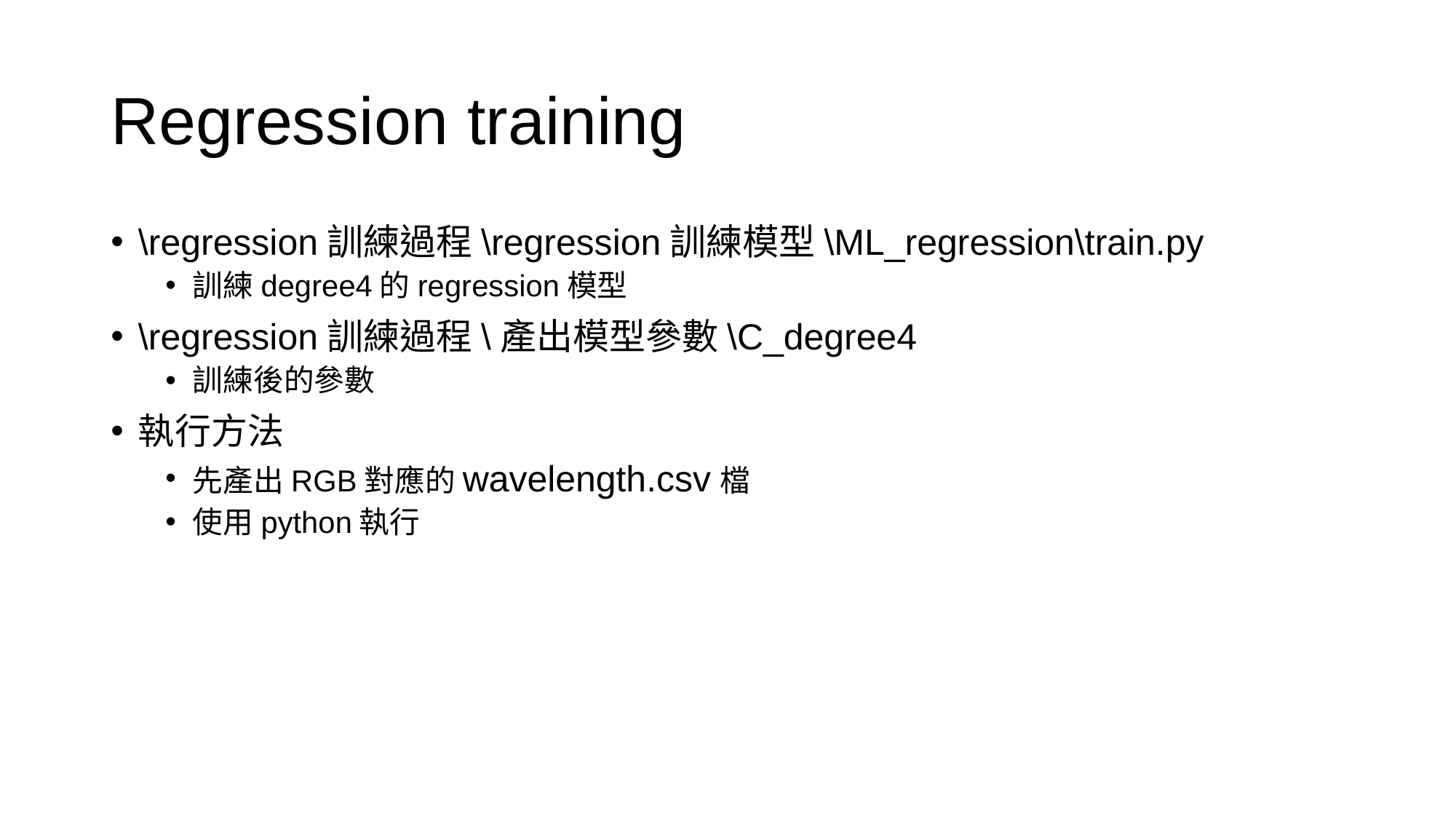

# Regression training
\regression訓練過程\regression訓練模型\ML_regression\train.py
訓練degree4的regression模型
\regression訓練過程\產出模型參數\C_degree4
訓練後的參數
執行方法
先產出RGB對應的wavelength.csv檔
使用python執行